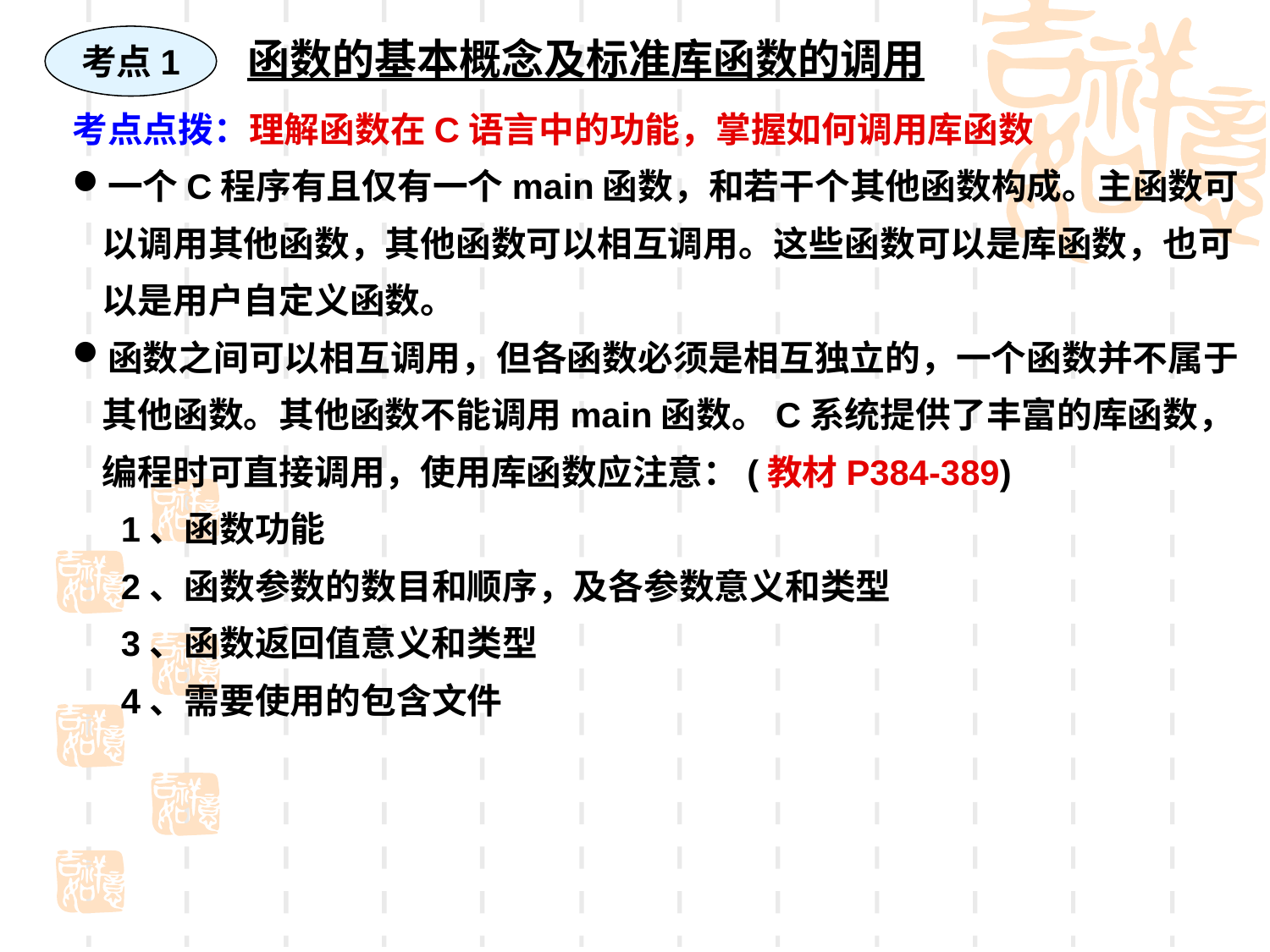

考点1
函数的基本概念及标准库函数的调用
考点点拨：理解函数在C语言中的功能，掌握如何调用库函数
一个C程序有且仅有一个main函数，和若干个其他函数构成。主函数可以调用其他函数，其他函数可以相互调用。这些函数可以是库函数，也可以是用户自定义函数。
函数之间可以相互调用，但各函数必须是相互独立的，一个函数并不属于其他函数。其他函数不能调用main函数。C系统提供了丰富的库函数，编程时可直接调用，使用库函数应注意：(教材P384-389)
     1、函数功能
     2、函数参数的数目和顺序，及各参数意义和类型
     3、函数返回值意义和类型
     4、需要使用的包含文件